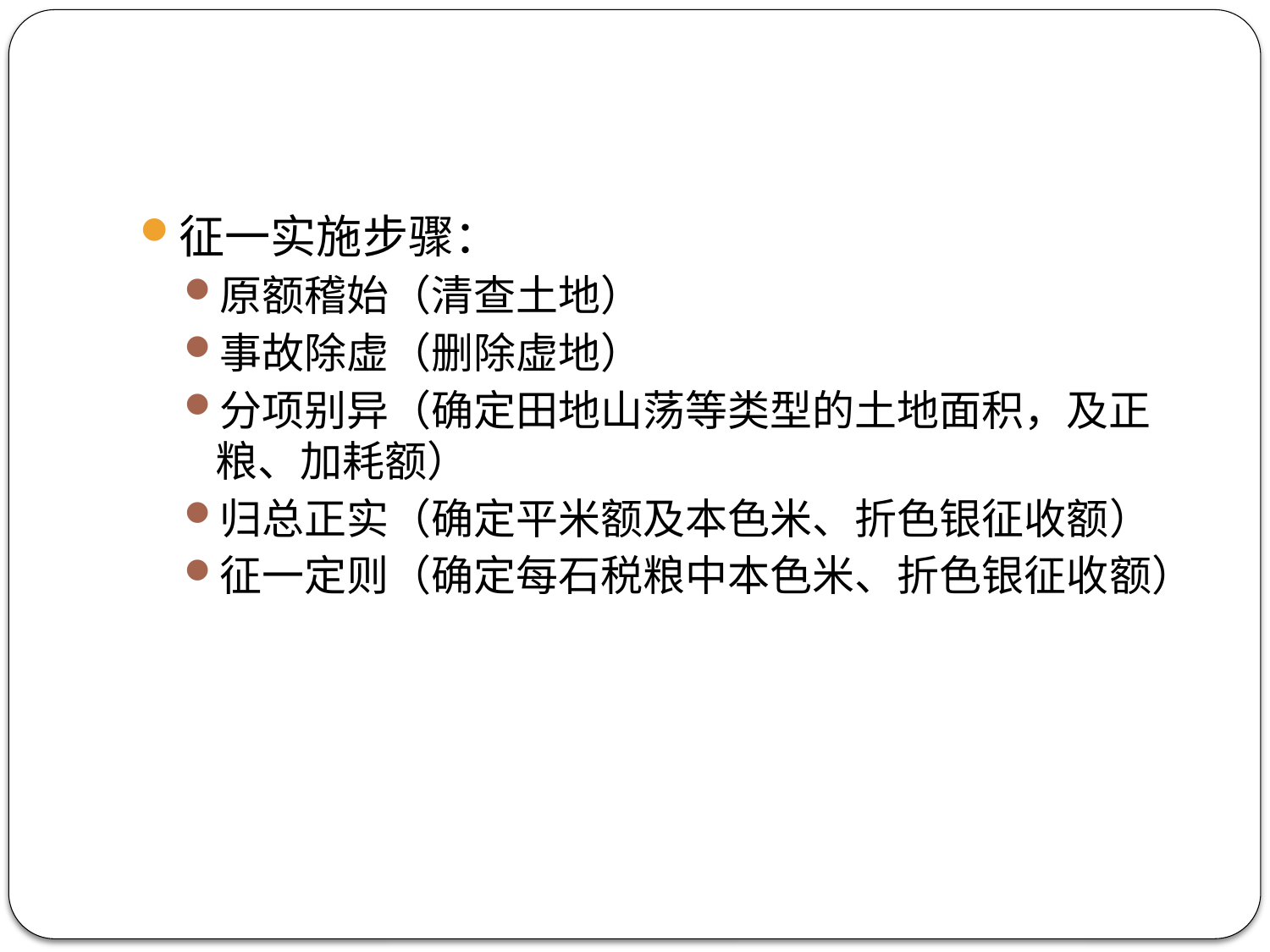

#
征一实施步骤：
原额稽始（清查土地）
事故除虚（删除虚地）
分项别异（确定田地山荡等类型的土地面积，及正粮、加耗额）
归总正实（确定平米额及本色米、折色银征收额）
征一定则（确定每石税粮中本色米、折色银征收额）